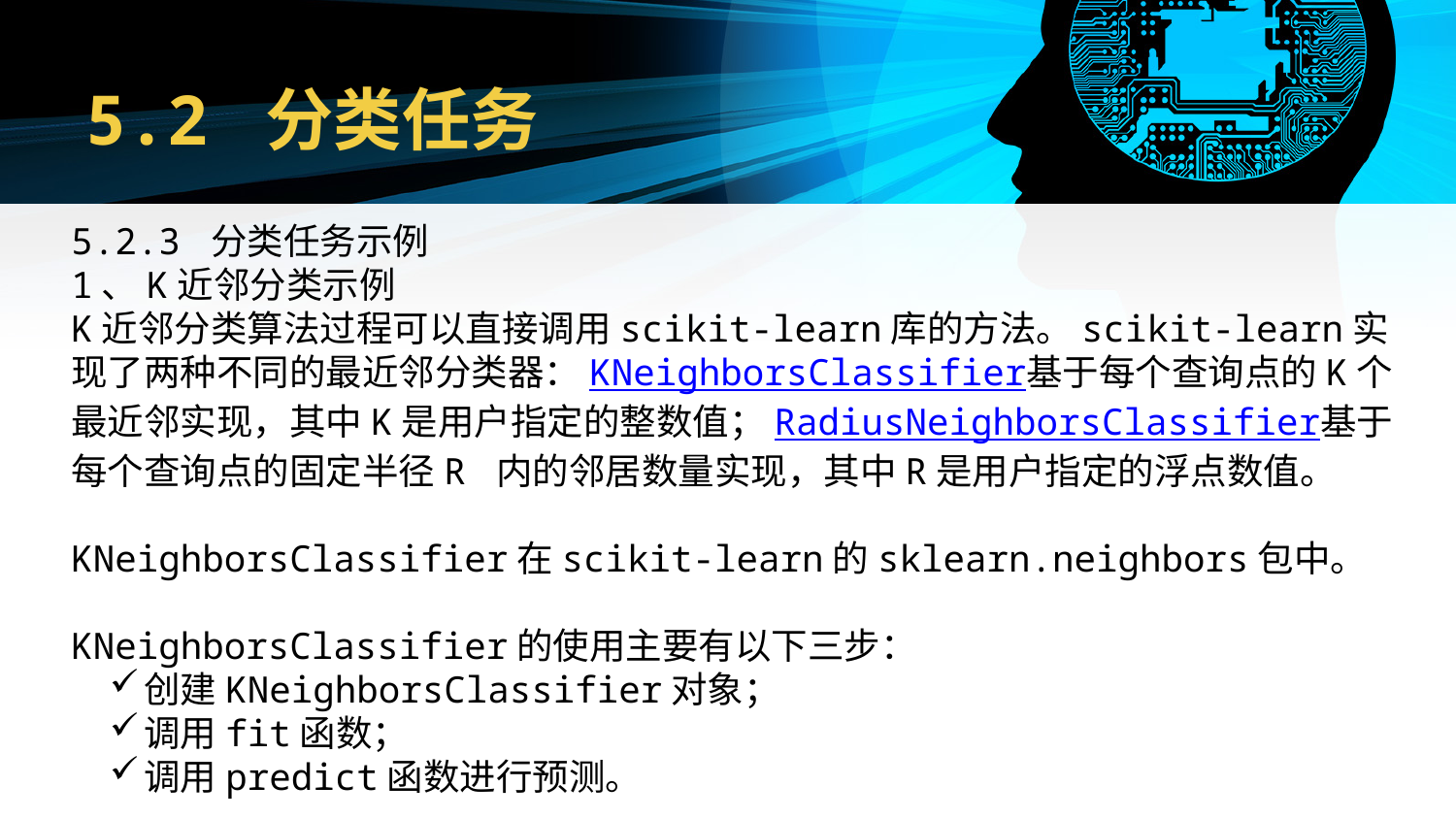

# 5.2 分类任务
5.2.3 分类任务示例
1、K近邻分类示例
K近邻分类算法过程可以直接调用scikit-learn库的方法。scikit-learn实现了两种不同的最近邻分类器：KNeighborsClassifier基于每个查询点的K个最近邻实现，其中K是用户指定的整数值；RadiusNeighborsClassifier基于每个查询点的固定半径R 内的邻居数量实现，其中R是用户指定的浮点数值。

KNeighborsClassifier在scikit-learn的sklearn.neighbors包中。

KNeighborsClassifier的使用主要有以下三步：
创建KNeighborsClassifier对象；
调用fit函数；
调用predict函数进行预测。